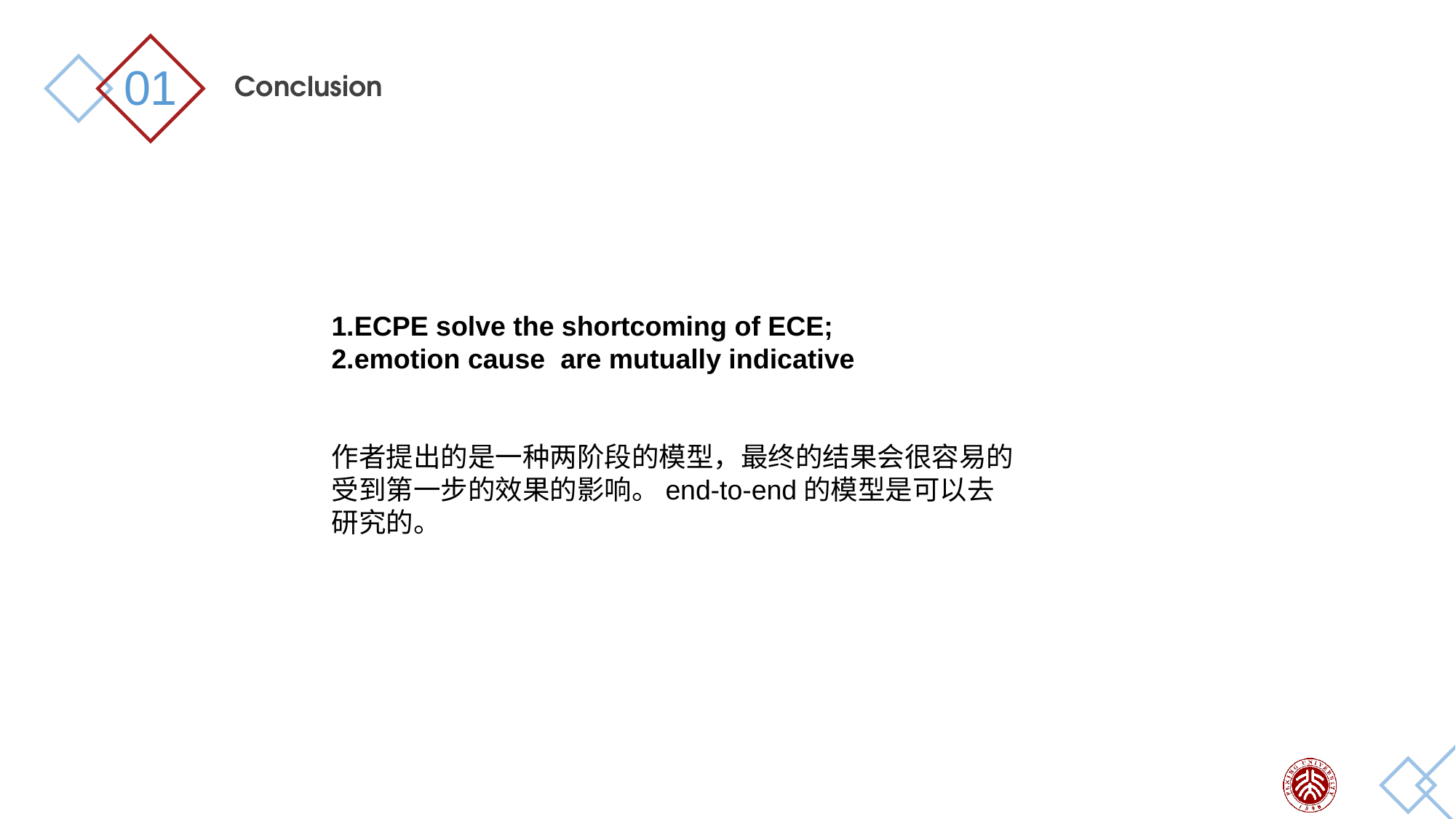

01

Conclusion
igh
level
  RL
1.ECPE solve the shortcoming of ECE;
2.emotion cause  are mutually indicative

作者提出的是一种两阶段的模型，最终的结果会很容易的受到第一步的效果的影响。end-to-end的模型是可以去研究的。

los
func
gradient
10